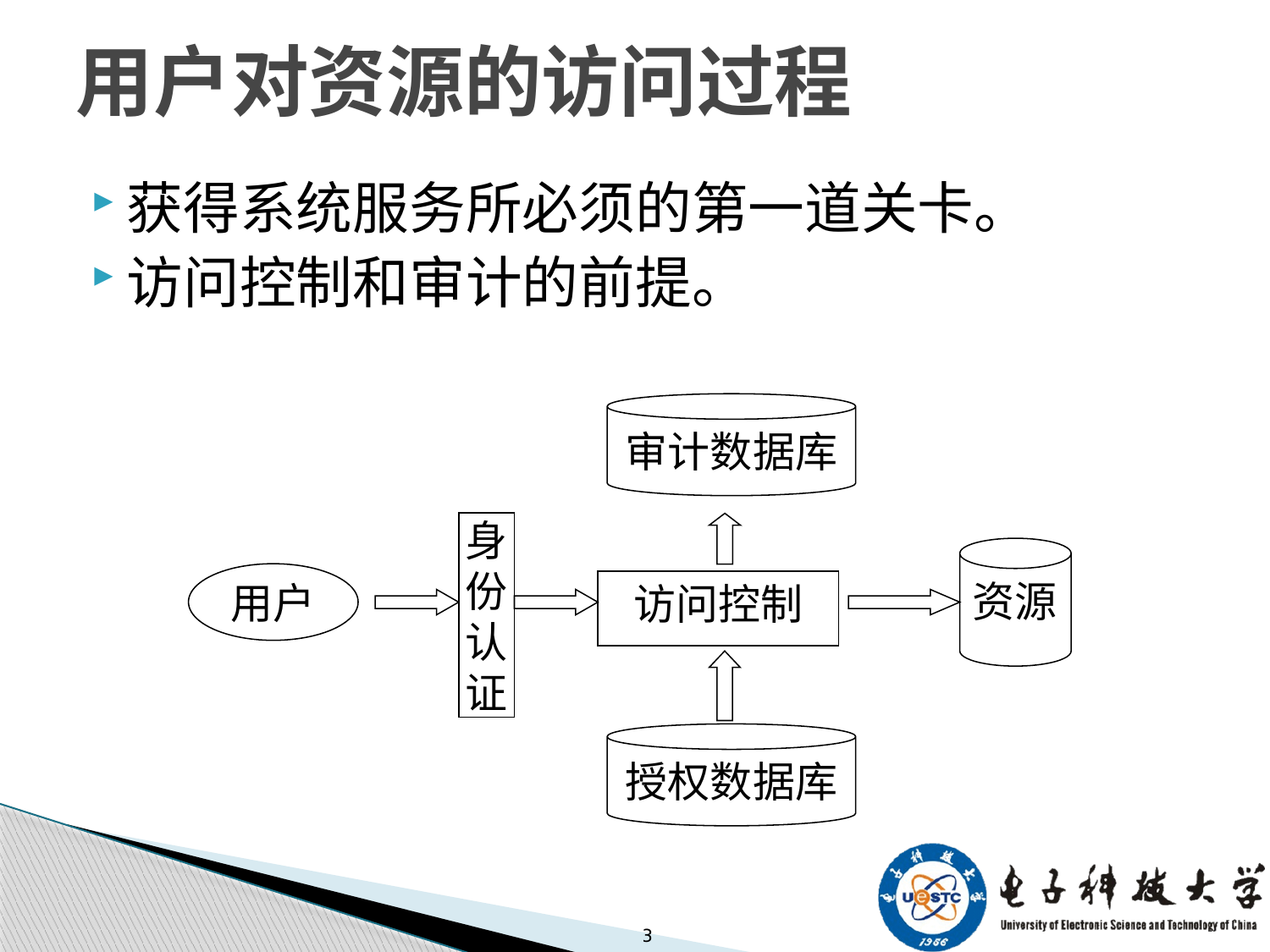

# 用户对资源的访问过程
获得系统服务所必须的第一道关卡。
访问控制和审计的前提。

审计数据库
身份认证

资源
用户
访问控制

授权数据库
3